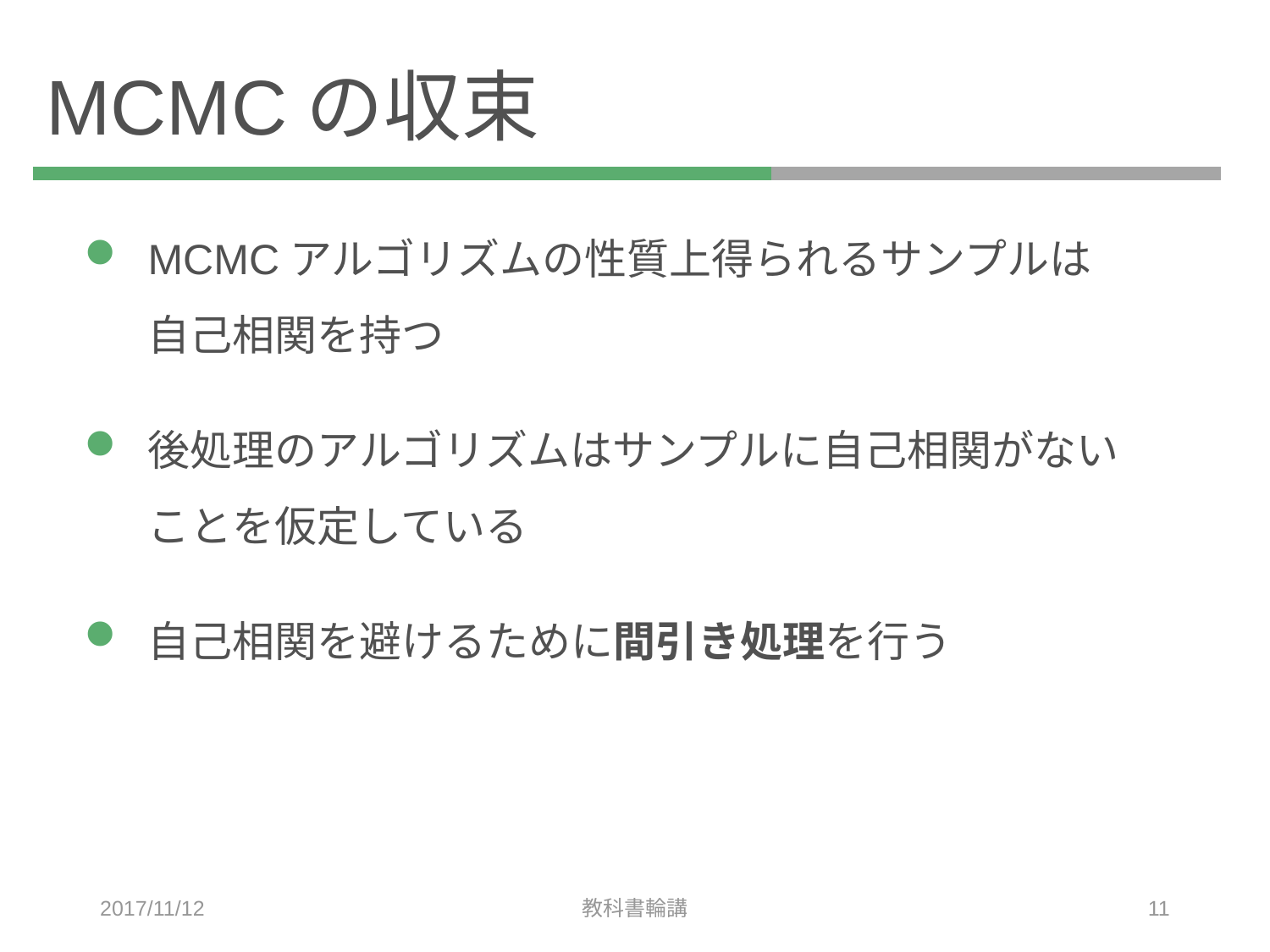

# MCMCの収束
MCMCアルゴリズムの性質上得られるサンプルは
自己相関を持つ
後処理のアルゴリズムはサンプルに自己相関がない
ことを仮定している
自己相関を避けるために間引き処理を行う
2017/11/12
教科書輪講
11